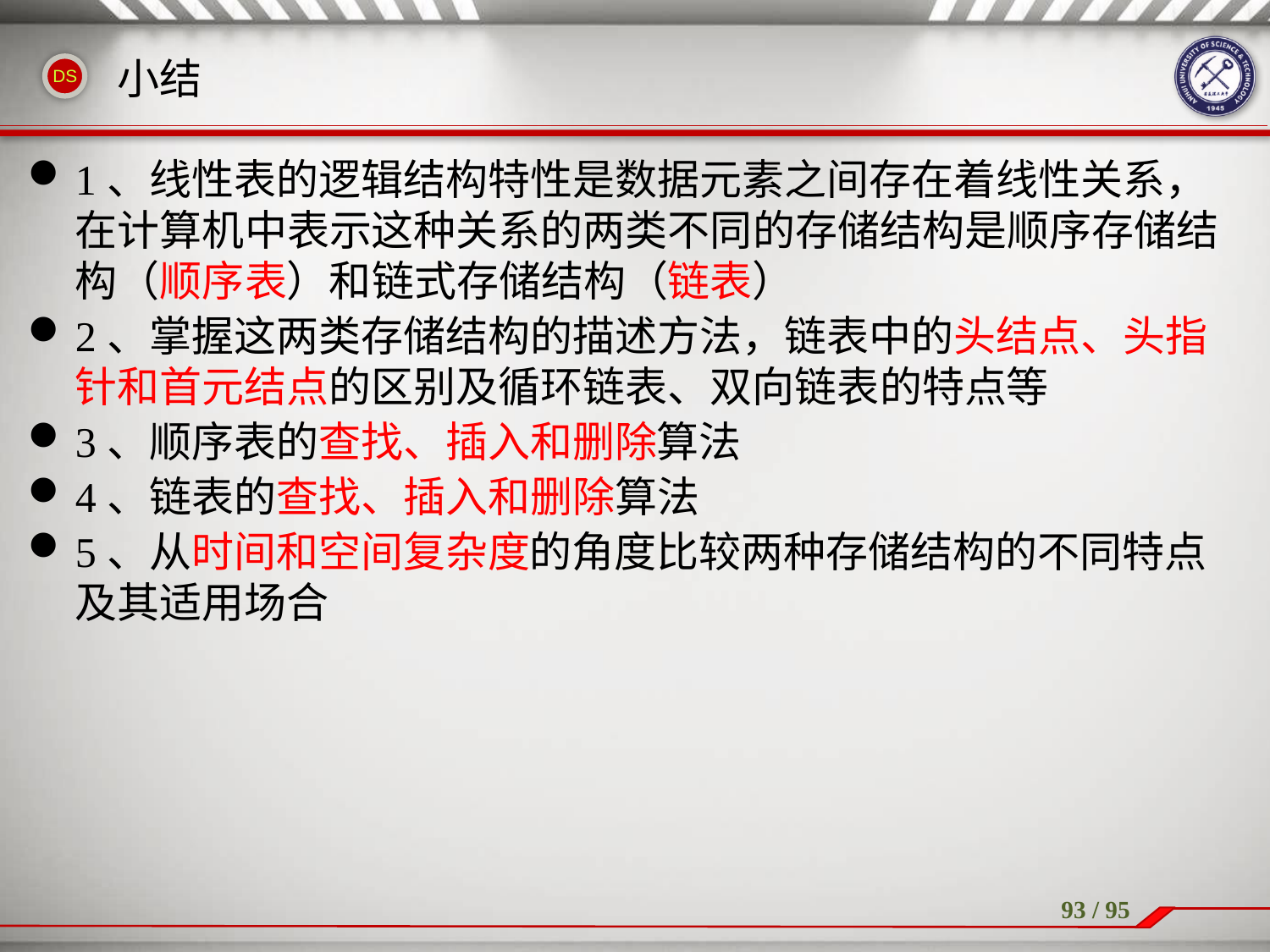

# 小结
1、线性表的逻辑结构特性是数据元素之间存在着线性关系，在计算机中表示这种关系的两类不同的存储结构是顺序存储结构（顺序表）和链式存储结构（链表）
2、掌握这两类存储结构的描述方法，链表中的头结点、头指针和首元结点的区别及循环链表、双向链表的特点等
3、顺序表的查找、插入和删除算法
4、链表的查找、插入和删除算法
5、从时间和空间复杂度的角度比较两种存储结构的不同特点及其适用场合